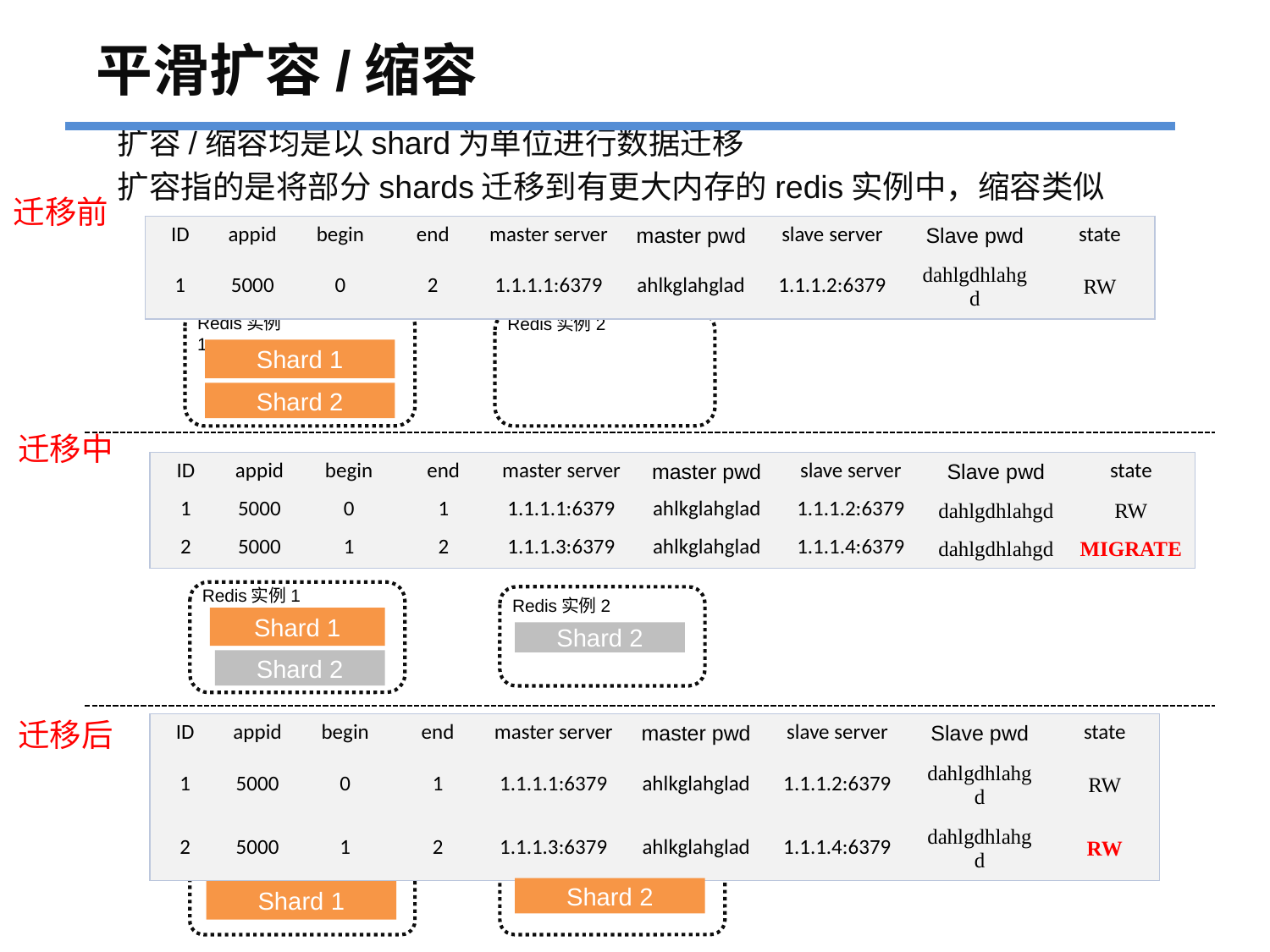

平滑扩容/缩容
扩容/缩容均是以shard为单位进行数据迁移
扩容指的是将部分shards迁移到有更大内存的redis实例中，缩容类似
迁移前
| ID | appid | begin | end | master server | master pwd | slave server | Slave pwd | state |
| --- | --- | --- | --- | --- | --- | --- | --- | --- |
| 1 | 5000 | 0 | 2 | 1.1.1.1:6379 | ahlkglahglad | 1.1.1.2:6379 | dahlgdhlahgd | RW |

Redis实例1
Redis实例2

Shard 1
Shard 2
迁移中
| ID | appid | begin | end | master server | master pwd | slave server | Slave pwd | state |
| --- | --- | --- | --- | --- | --- | --- | --- | --- |
| 1 | 5000 | 0 | 1 | 1.1.1.1:6379 | ahlkglahglad | 1.1.1.2:6379 | dahlgdhlahgd | RW |
| 2 | 5000 | 1 | 2 | 1.1.1.3:6379 | ahlkglahglad | 1.1.1.4:6379 | dahlgdhlahgd | MIGRATE |
Redis实例1

Redis实例2
Shard 1
Shard 2
Shard 2
迁移后
| ID | appid | begin | end | master server | master pwd | slave server | Slave pwd | state |
| --- | --- | --- | --- | --- | --- | --- | --- | --- |
| 1 | 5000 | 0 | 1 | 1.1.1.1:6379 | ahlkglahglad | 1.1.1.2:6379 | dahlgdhlahgd | RW |
| 2 | 5000 | 1 | 2 | 1.1.1.3:6379 | ahlkglahglad | 1.1.1.4:6379 | dahlgdhlahgd | RW |
Redis实例2

Redis实例1

Shard 2
Shard 1